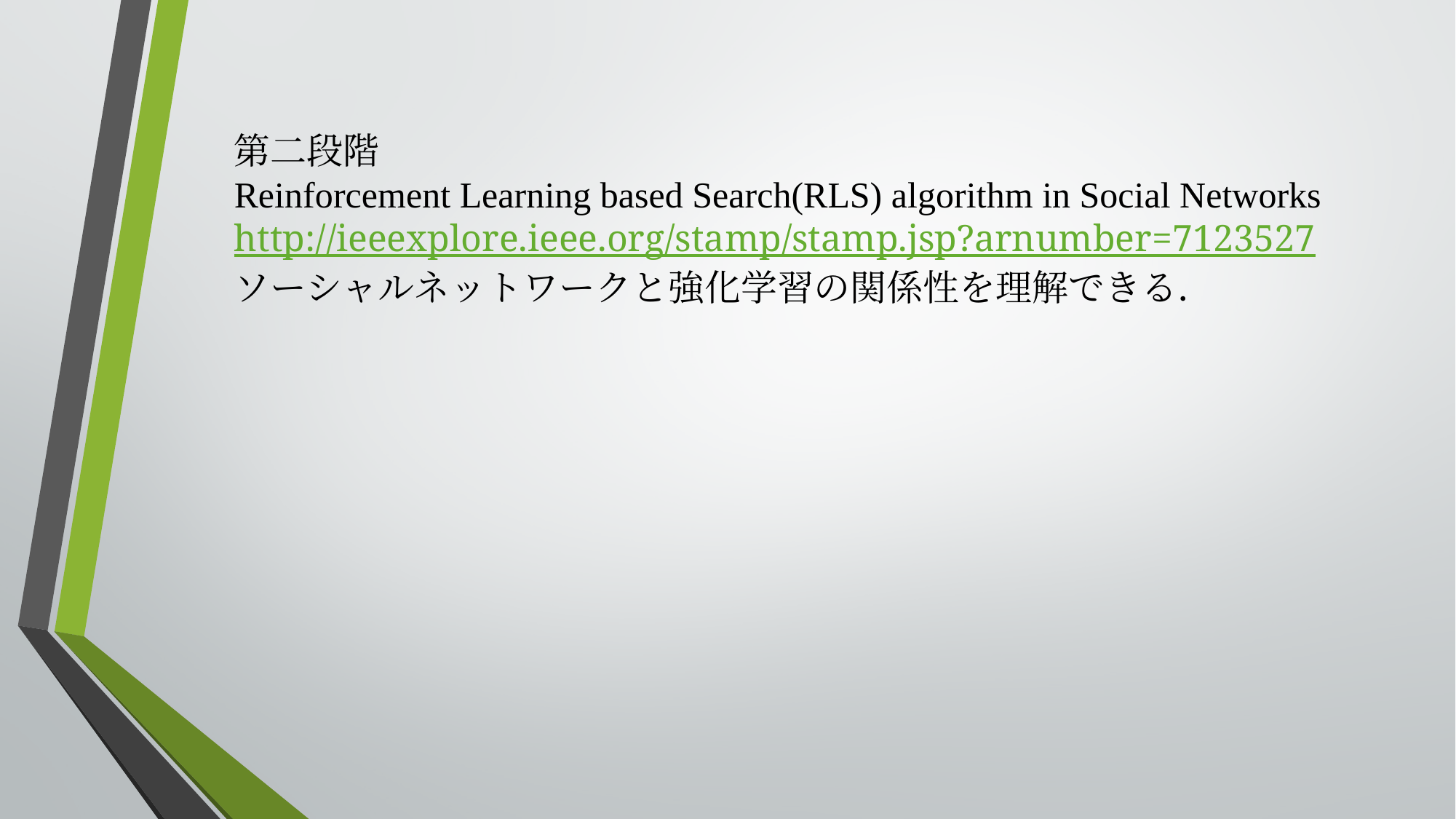

第二段階
Reinforcement Learning based Search(RLS) algorithm in Social Networks
http://ieeexplore.ieee.org/stamp/stamp.jsp?arnumber=7123527
ソーシャルネットワークと強化学習の関係性を理解できる．